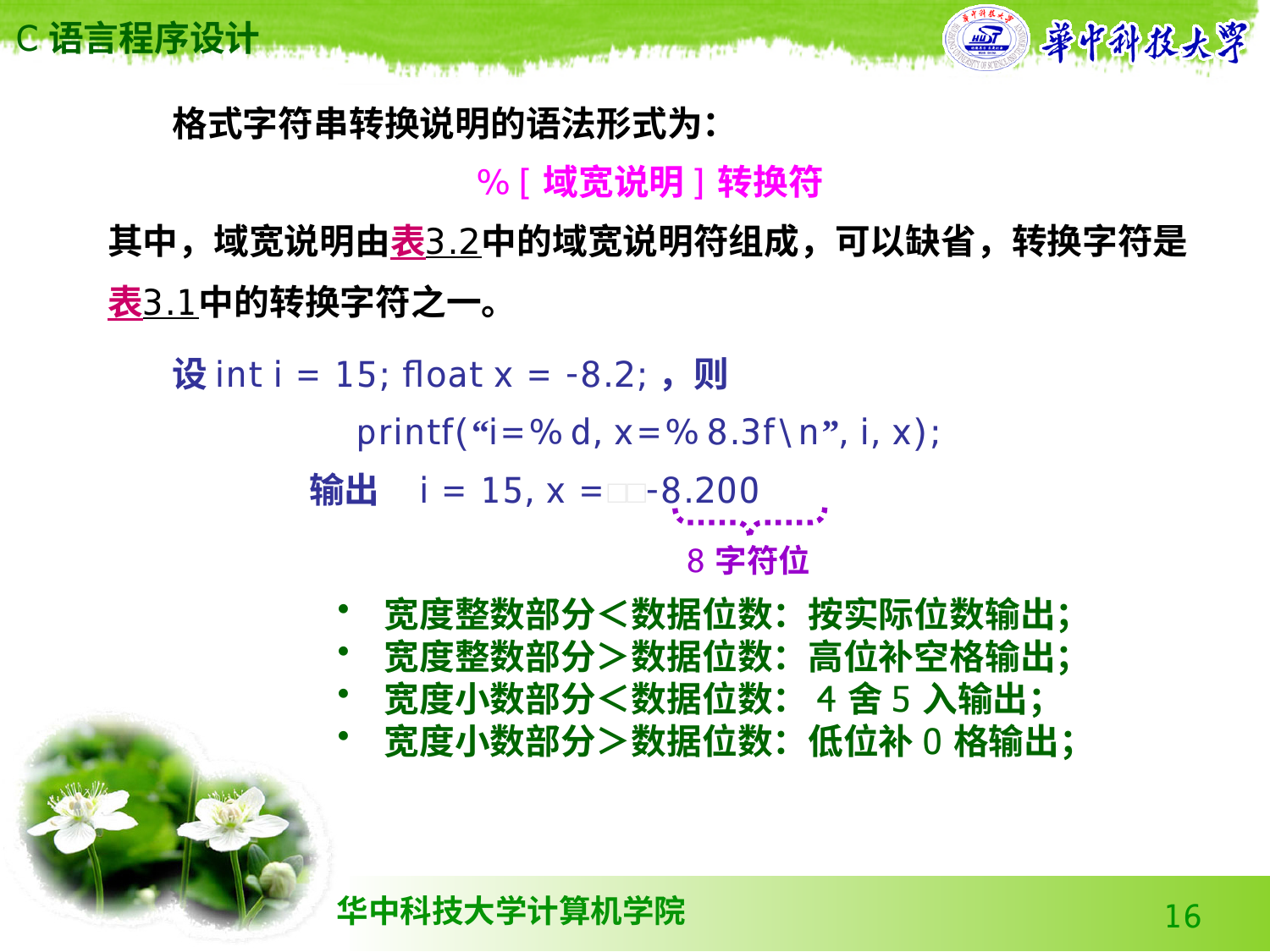

格式字符串转换说明的语法形式为：
%[域宽说明]转换符
其中，域宽说明由表3.2中的域宽说明符组成，可以缺省，转换字符是表3.1中的转换字符之一。
       设int i = 15; float x = -8.2;，则
printf(“i=%d, x=%8.3f\n”, i, x);
                        输出    i = 15, x =□□-8.200

8字符位
 宽度整数部分＜数据位数：按实际位数输出；
 宽度整数部分＞数据位数：高位补空格输出；
 宽度小数部分＜数据位数：4舍5入输出；
 宽度小数部分＞数据位数：低位补0格输出；
16